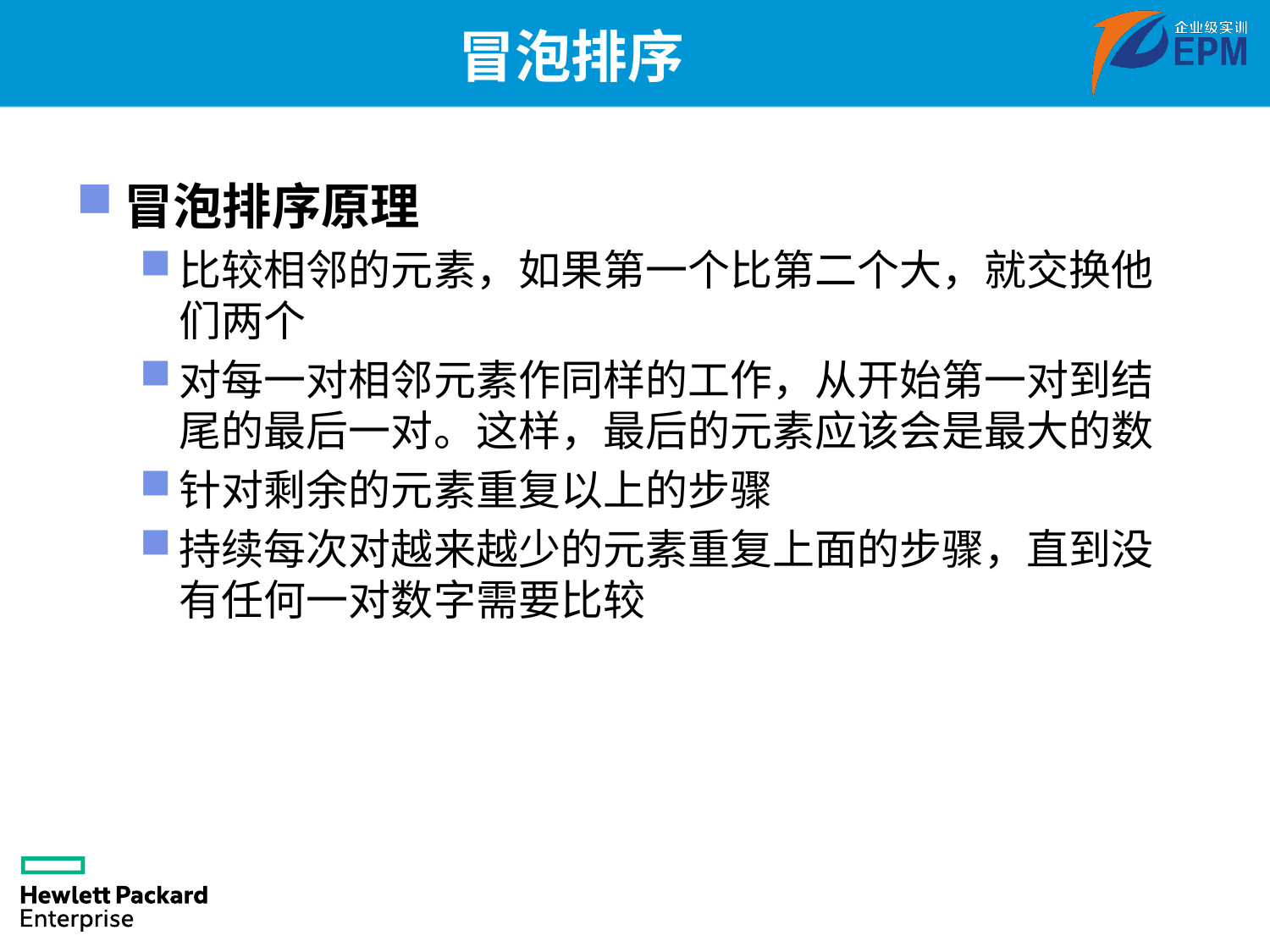

# 冒泡排序
冒泡排序原理
比较相邻的元素，如果第一个比第二个大，就交换他们两个
对每一对相邻元素作同样的工作，从开始第一对到结尾的最后一对。这样，最后的元素应该会是最大的数
针对剩余的元素重复以上的步骤
持续每次对越来越少的元素重复上面的步骤，直到没有任何一对数字需要比较